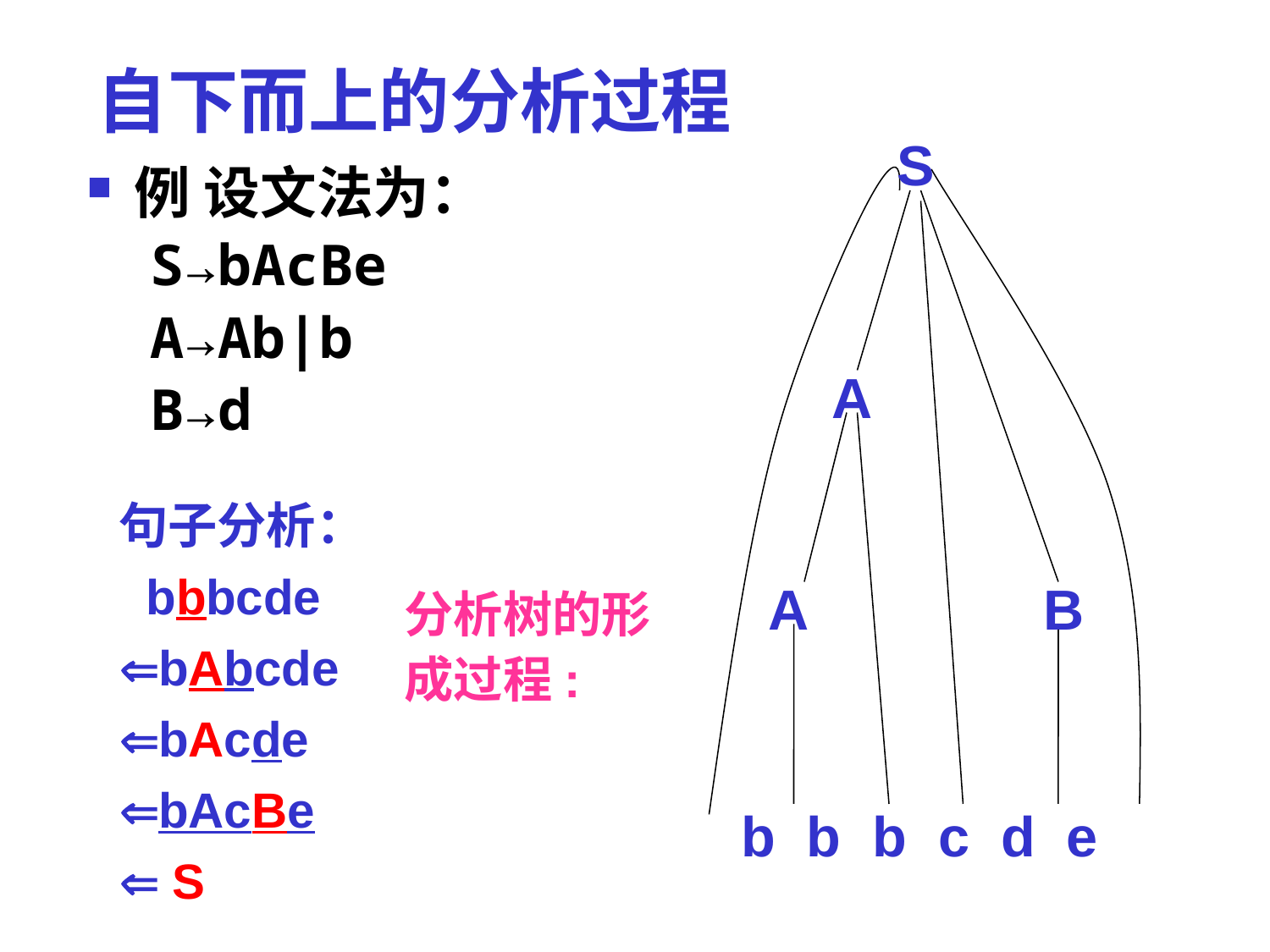

自下而上的分析过程

S

例 设文法为：
S→bAcBe
A→Ab|b
B→d
A

句子分析：
  bbbcde
⇐bAbcde
⇐bAcde
⇐bAcBe
⇐ S
A

B

分析树的形成过程:
b  b  b  c  d  e